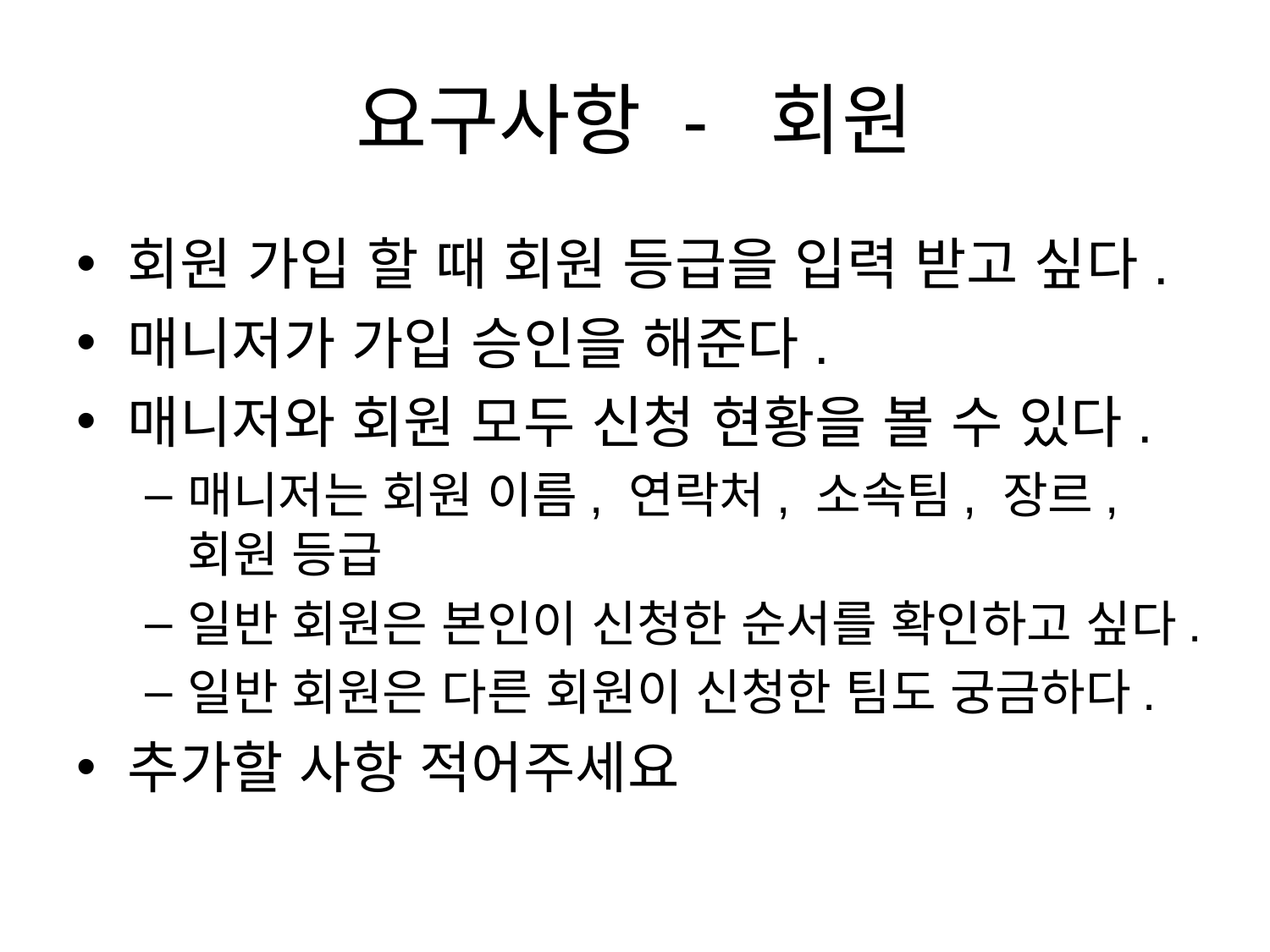

# 요구사항 -  회원
회원 가입 할 때 회원 등급을 입력 받고 싶다.
매니저가 가입 승인을 해준다.
매니저와 회원 모두 신청 현황을 볼 수 있다.
매니저는 회원 이름, 연락처, 소속팀, 장르, 회원 등급
일반 회원은 본인이 신청한 순서를 확인하고 싶다.
일반 회원은 다른 회원이 신청한 팀도 궁금하다.
추가할 사항 적어주세요